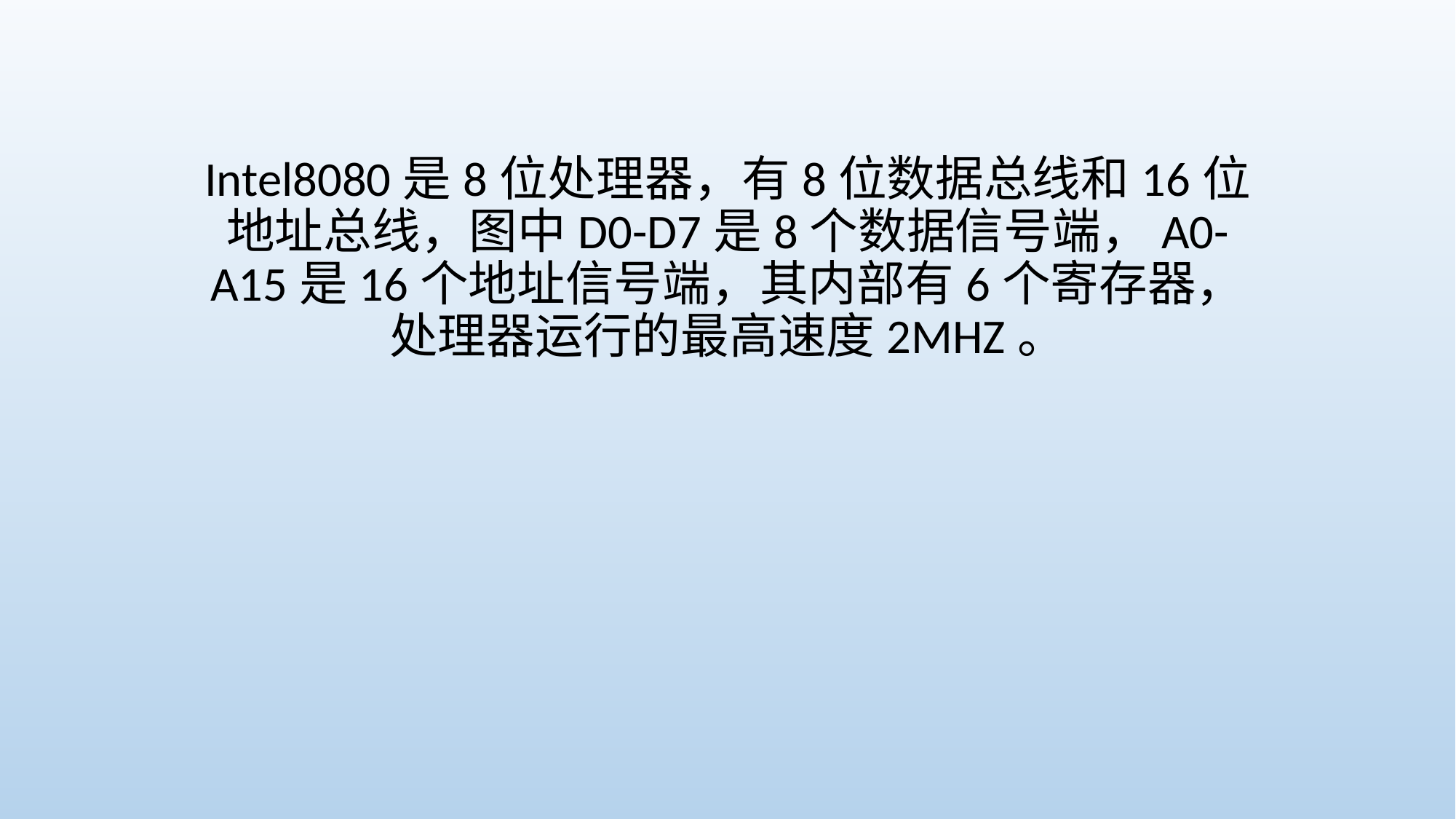

#
Intel8080是8位处理器，有8位数据总线和16位地址总线，图中D0-D7是8个数据信号端，A0-A15是16个地址信号端，其内部有6个寄存器，处理器运行的最高速度2MHZ。